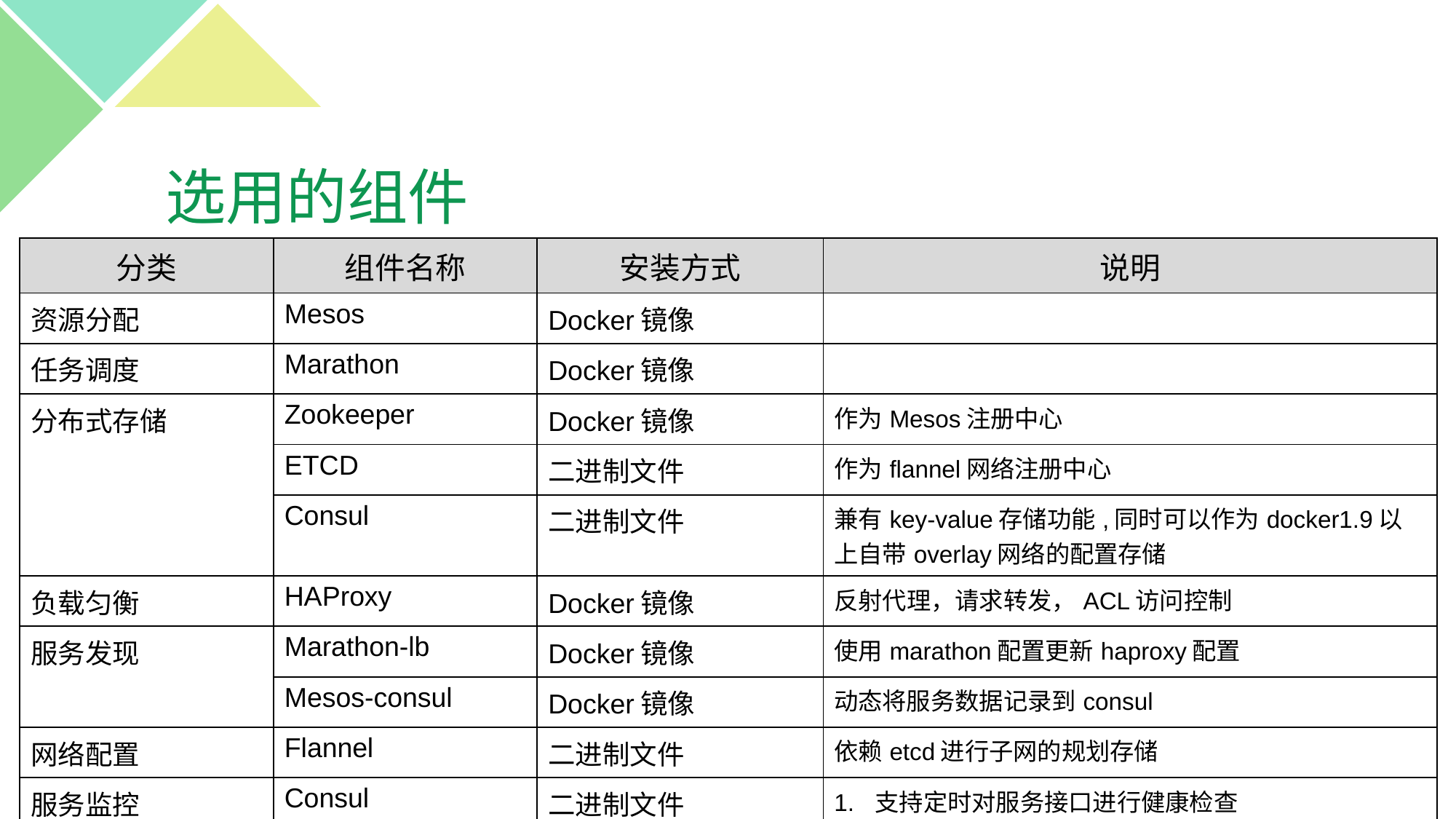

# 选用的组件
| 分类 | 组件名称 | 安装方式 | 说明 |
| --- | --- | --- | --- |
| 资源分配 | Mesos | Docker镜像 |  |
| 任务调度 | Marathon | Docker镜像 |  |
| 分布式存储 | Zookeeper | Docker镜像 | 作为Mesos注册中心 |
|  | ETCD | 二进制文件 | 作为flannel网络注册中心 |
|  | Consul | 二进制文件 | 兼有key-value存储功能,同时可以作为docker1.9以上自带overlay网络的配置存储 |
| 负载匀衡 | HAProxy | Docker镜像 | 反射代理，请求转发，ACL访问控制 |
| 服务发现 | Marathon-lb | Docker镜像 | 使用marathon配置更新haproxy配置 |
|  | Mesos-consul | Docker镜像 | 动态将服务数据记录到consul |
| 网络配置 | Flannel | 二进制文件 | 依赖etcd进行子网的规划存储 |
| 服务监控 健康检查 | Consul | 二进制文件 | 支持定时对服务接口进行健康检查 兼有API服务发现及dns查找服务功能 相关API方便二次开发 |